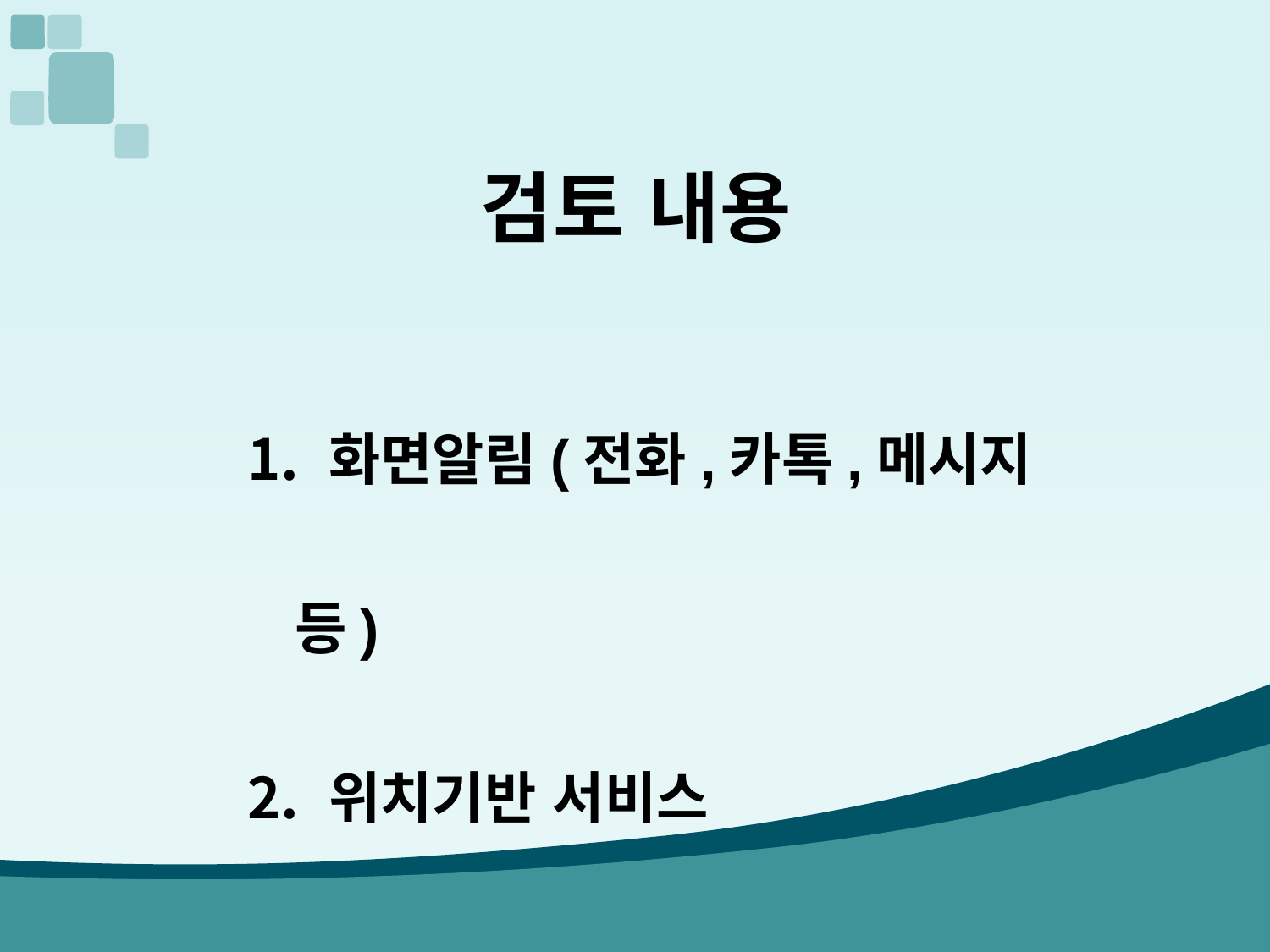

# 검토 내용
 화면알림(전화,카톡,메시지 등)
 위치기반 서비스